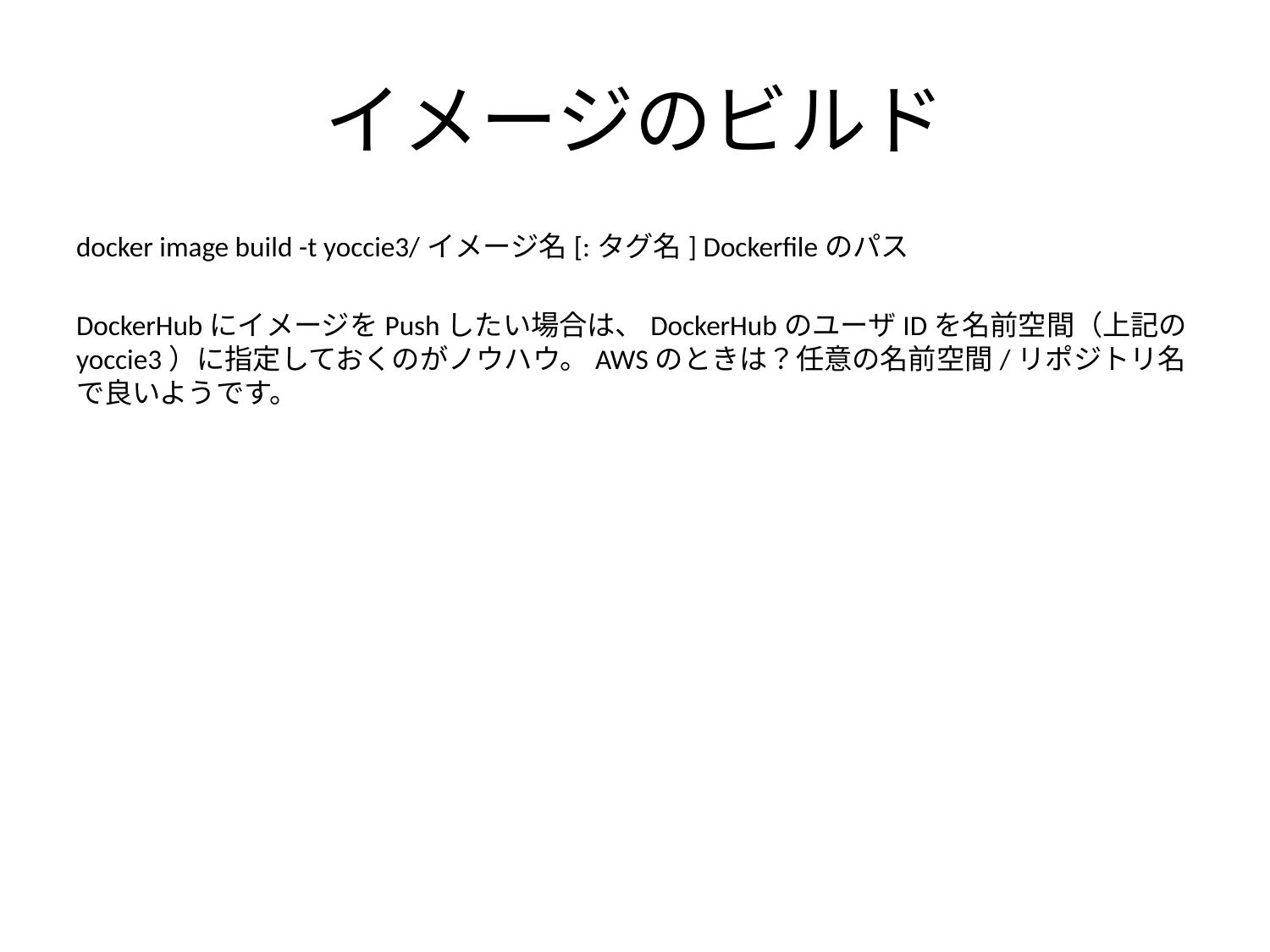

# イメージのビルド
docker image build -t yoccie3/イメージ名[:タグ名] Dockerfileのパス

DockerHubにイメージをPushしたい場合は、DockerHubのユーザIDを名前空間（上記のyoccie3）に指定しておくのがノウハウ。AWSのときは？任意の名前空間/リポジトリ名で良いようです。